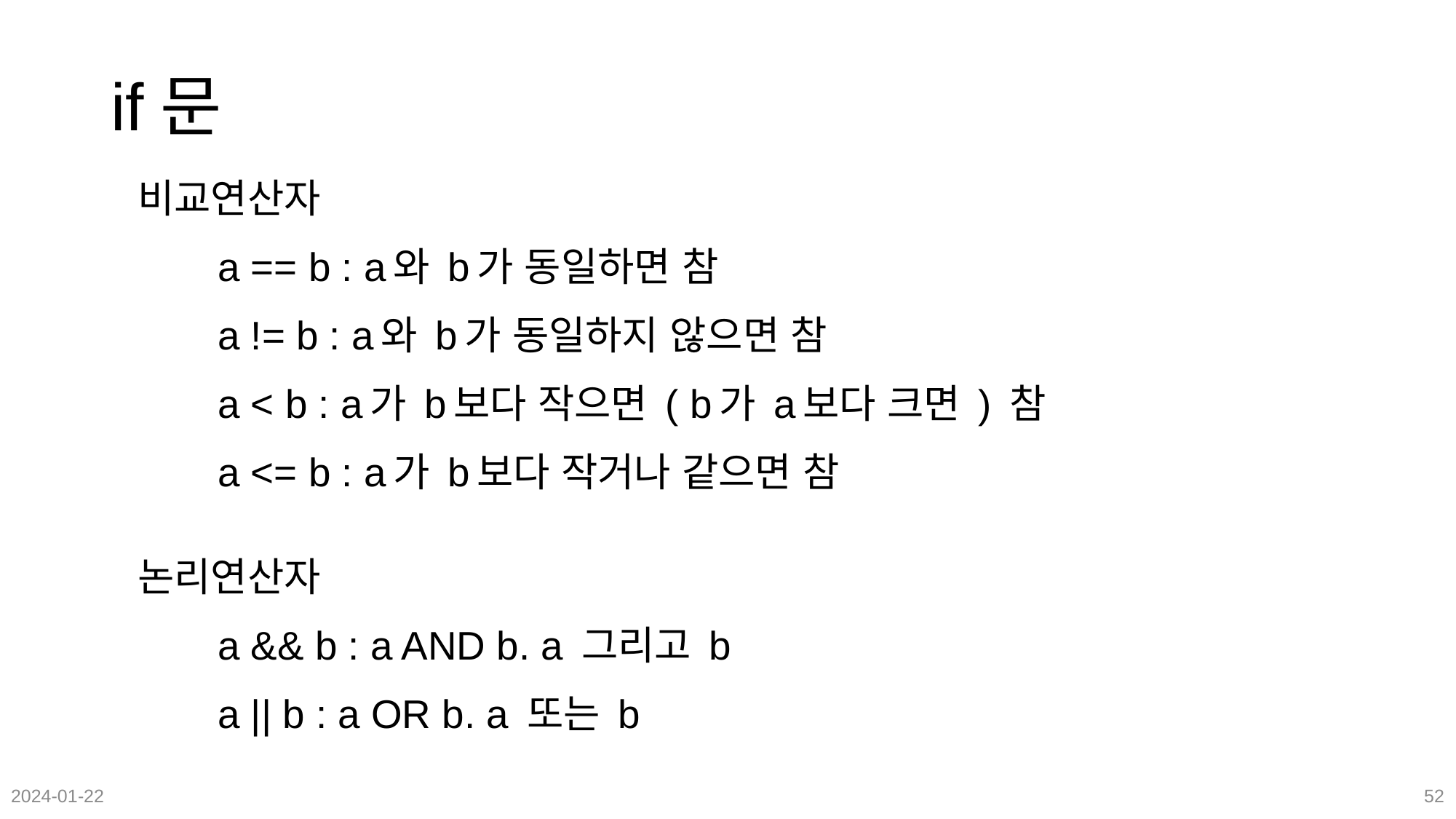

# if문
비교연산자
	a == b : a와 b가 동일하면 참
	a != b : a와 b가 동일하지 않으면 참
	a < b : a가 b보다 작으면 ( b가 a보다 크면 ) 참
	a <= b : a가 b보다 작거나 같으면 참

논리연산자
	a && b : a AND b. a 그리고 b
	a || b : a OR b. a 또는 b
2024-01-22
52